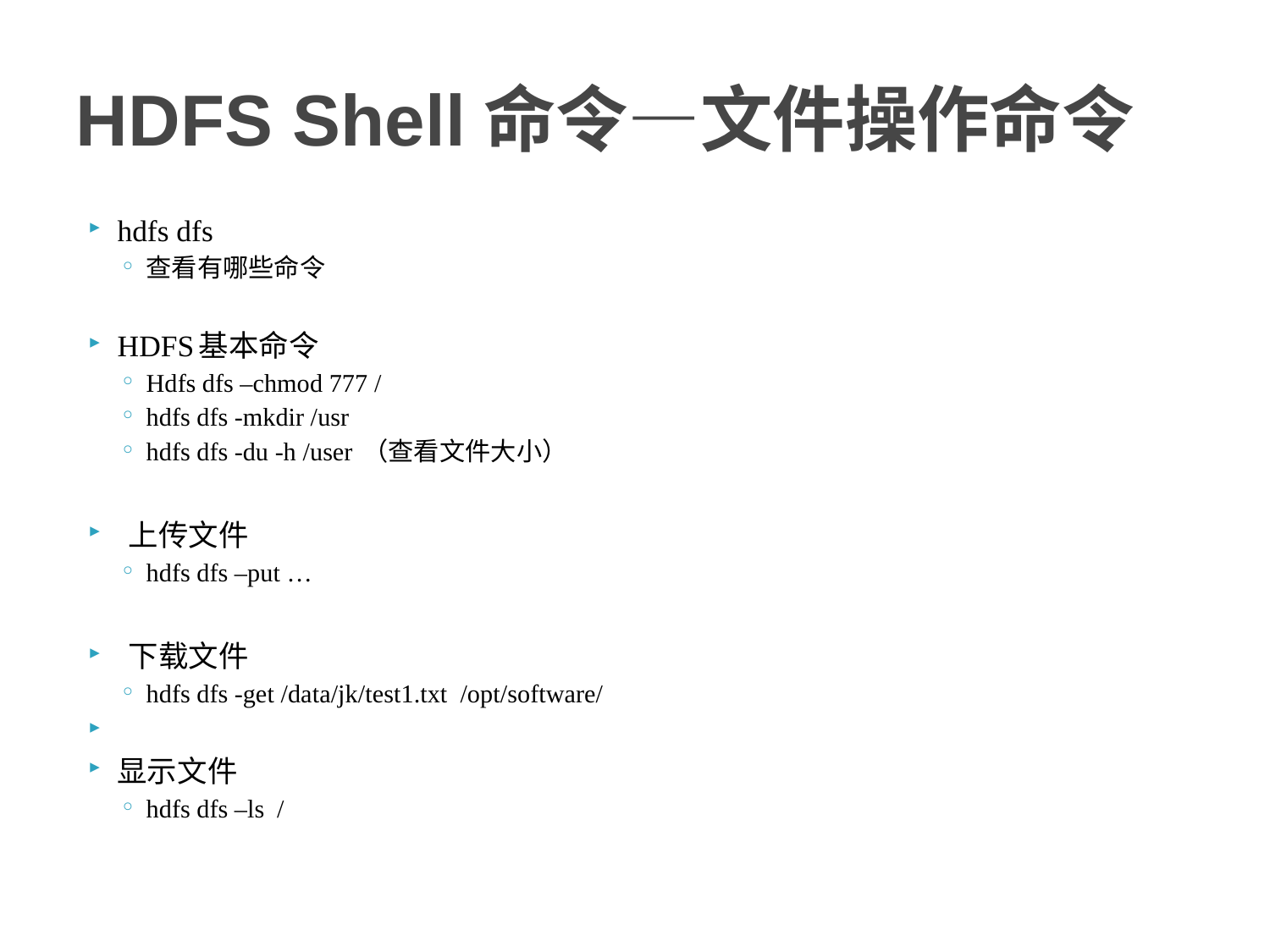

# HDFS Shell命令—文件操作命令
hdfs dfs
查看有哪些命令

HDFS基本命令
Hdfs dfs –chmod 777 /
hdfs dfs -mkdir /usr
hdfs dfs -du -h /user （查看文件大小）

 上传文件
hdfs dfs –put …

 下载文件
hdfs dfs -get /data/jk/test1.txt  /opt/software/

显示文件
hdfs dfs –ls  /